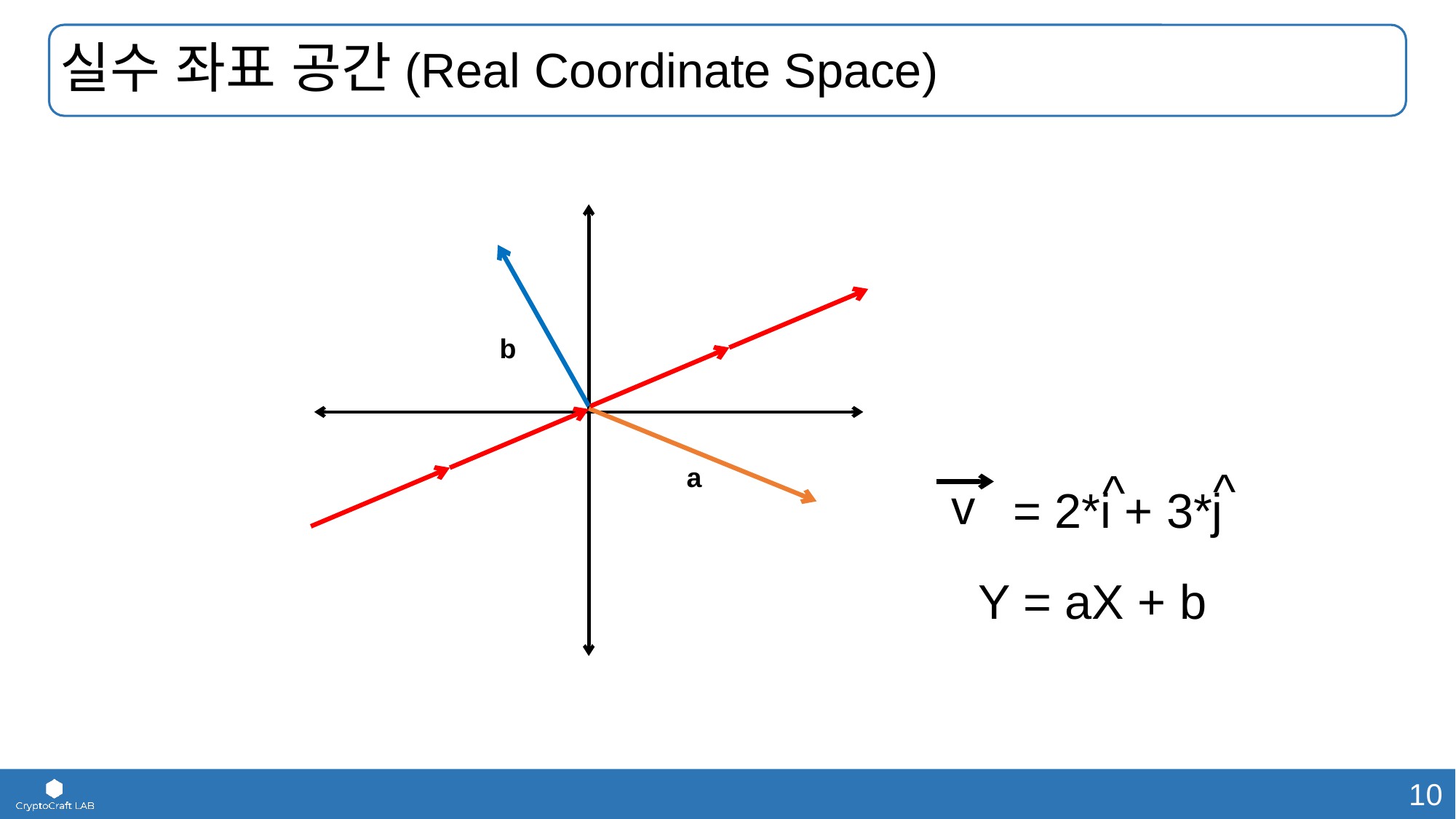

# 실수 좌표 공간(Real Coordinate Space)

b
a
^
^
v
= 2*i + 3*j
Y = aX + b